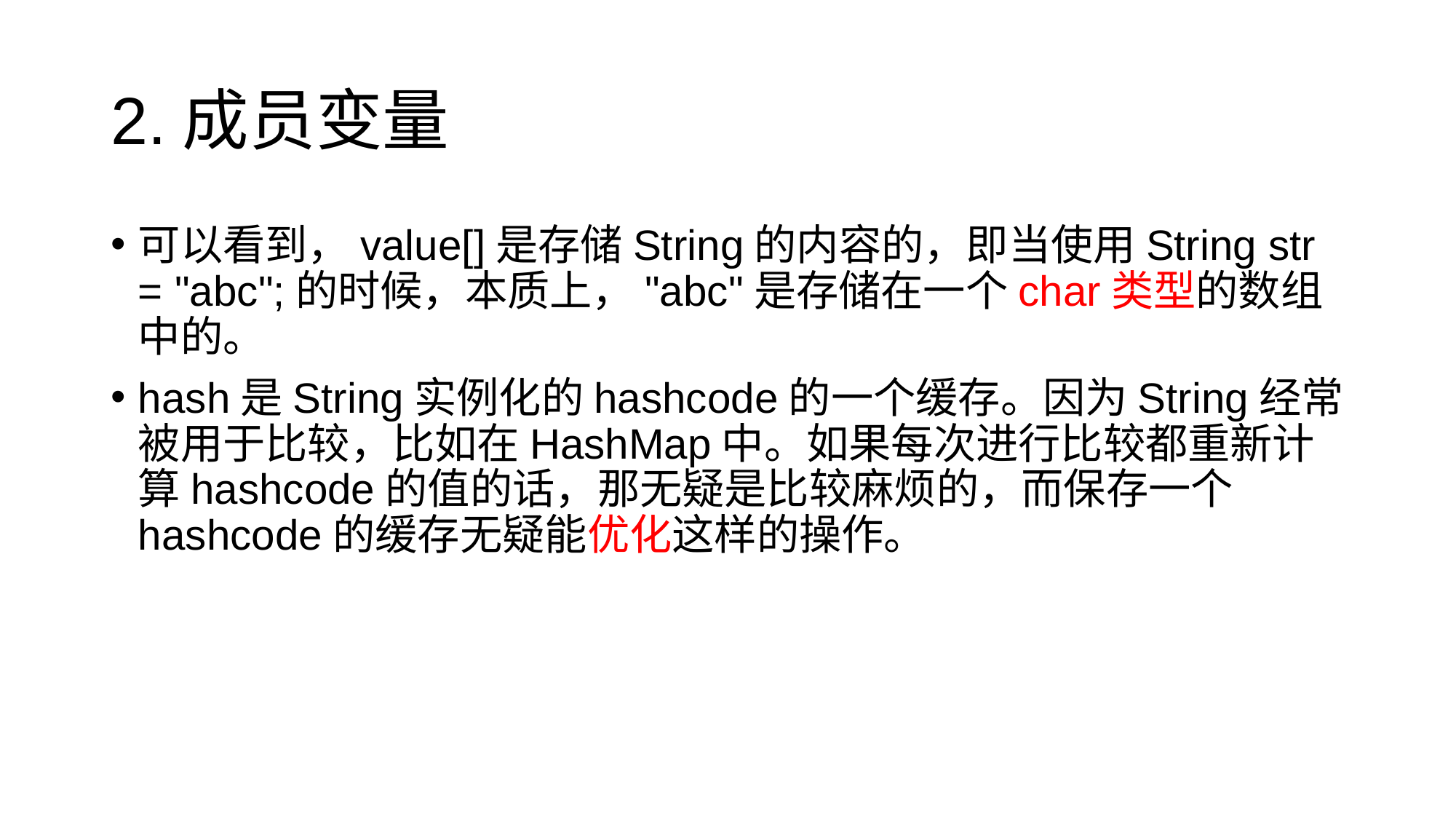

# 2.成员变量
可以看到，value[]是存储String的内容的，即当使用String str = "abc";的时候，本质上，"abc"是存储在一个char类型的数组中的。
hash是String实例化的hashcode的一个缓存。因为String经常被用于比较，比如在HashMap中。如果每次进行比较都重新计算hashcode的值的话，那无疑是比较麻烦的，而保存一个hashcode的缓存无疑能优化这样的操作。